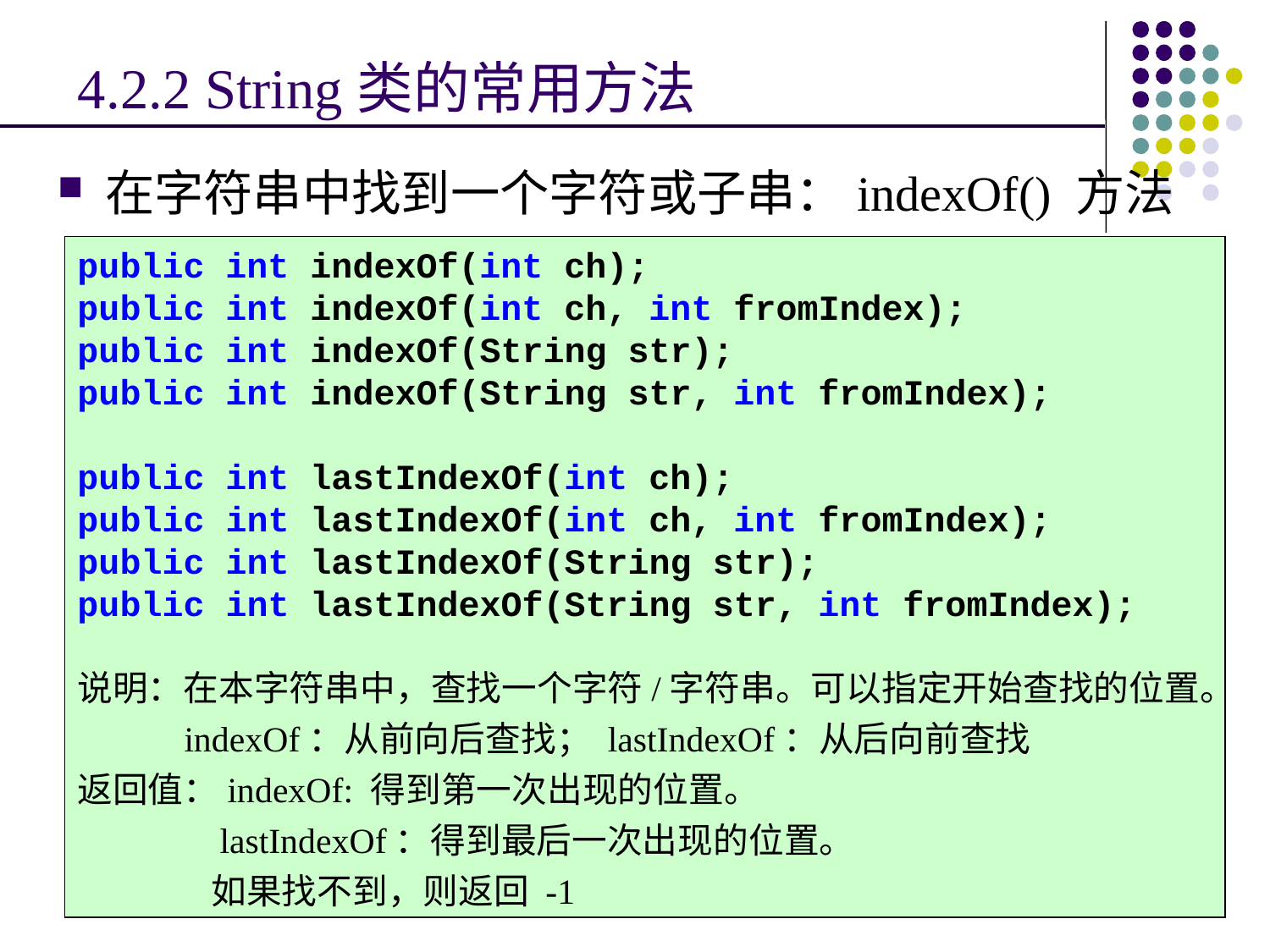

4.2.2 String类的常用方法
在字符串中找到一个字符或子串：indexOf() 方法
public int indexOf(int ch);
public int indexOf(int ch, int fromIndex);
public int indexOf(String str);
public int indexOf(String str, int fromIndex);

public int lastIndexOf(int ch);
public int lastIndexOf(int ch, int fromIndex);
public int lastIndexOf(String str);
public int lastIndexOf(String str, int fromIndex);

说明：在本字符串中，查找一个字符/字符串。可以指定开始查找的位置。
            indexOf：从前向后查找； lastIndexOf：从后向前查找
返回值：indexOf: 得到第一次出现的位置。
                lastIndexOf：得到最后一次出现的位置。
                如果找不到，则返回 -1